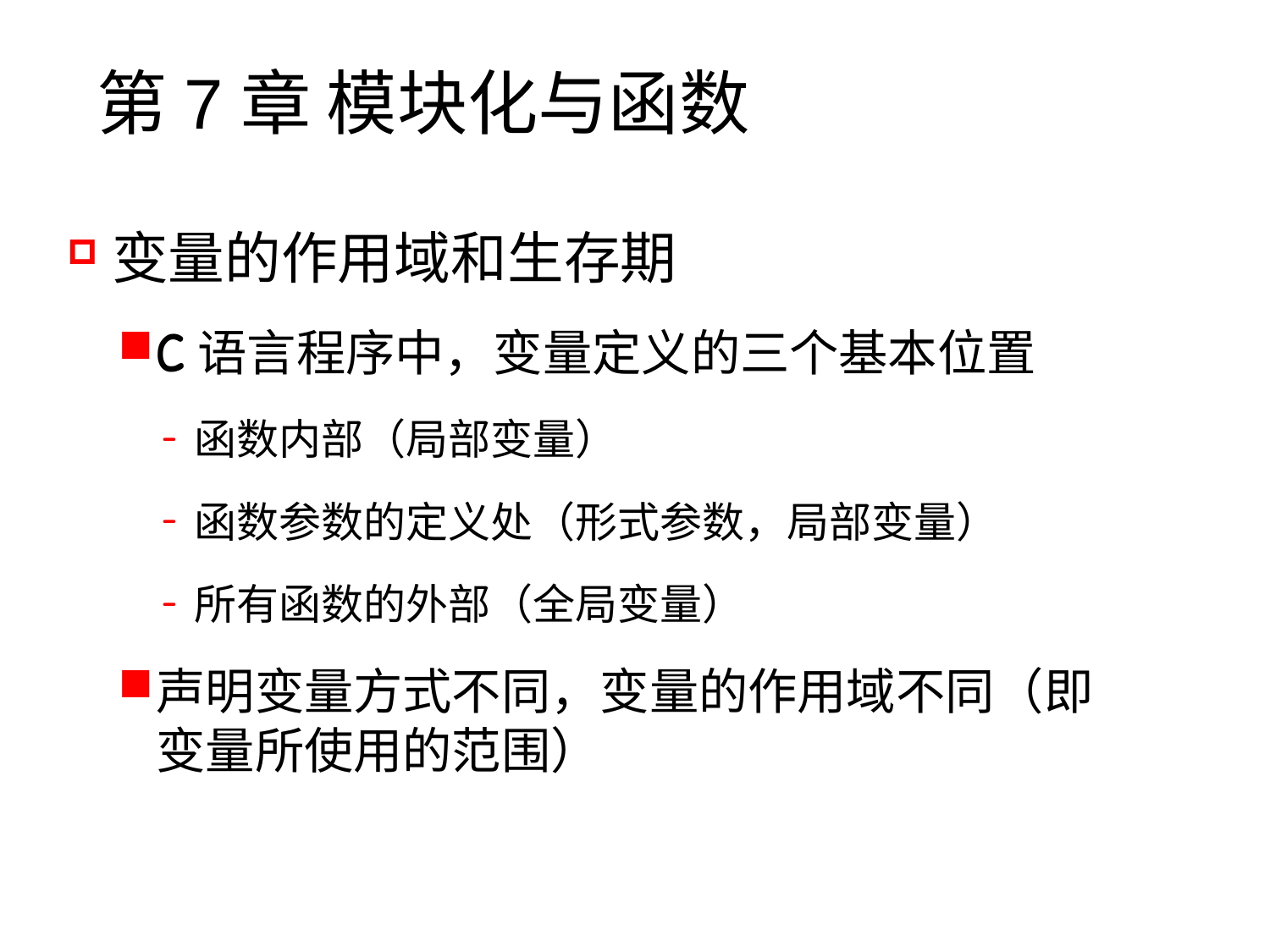

# 第7章 模块化与函数
变量的作用域和生存期
C语言程序中，变量定义的三个基本位置
函数内部（局部变量）
函数参数的定义处（形式参数，局部变量）
所有函数的外部（全局变量）
声明变量方式不同，变量的作用域不同（即变量所使用的范围）